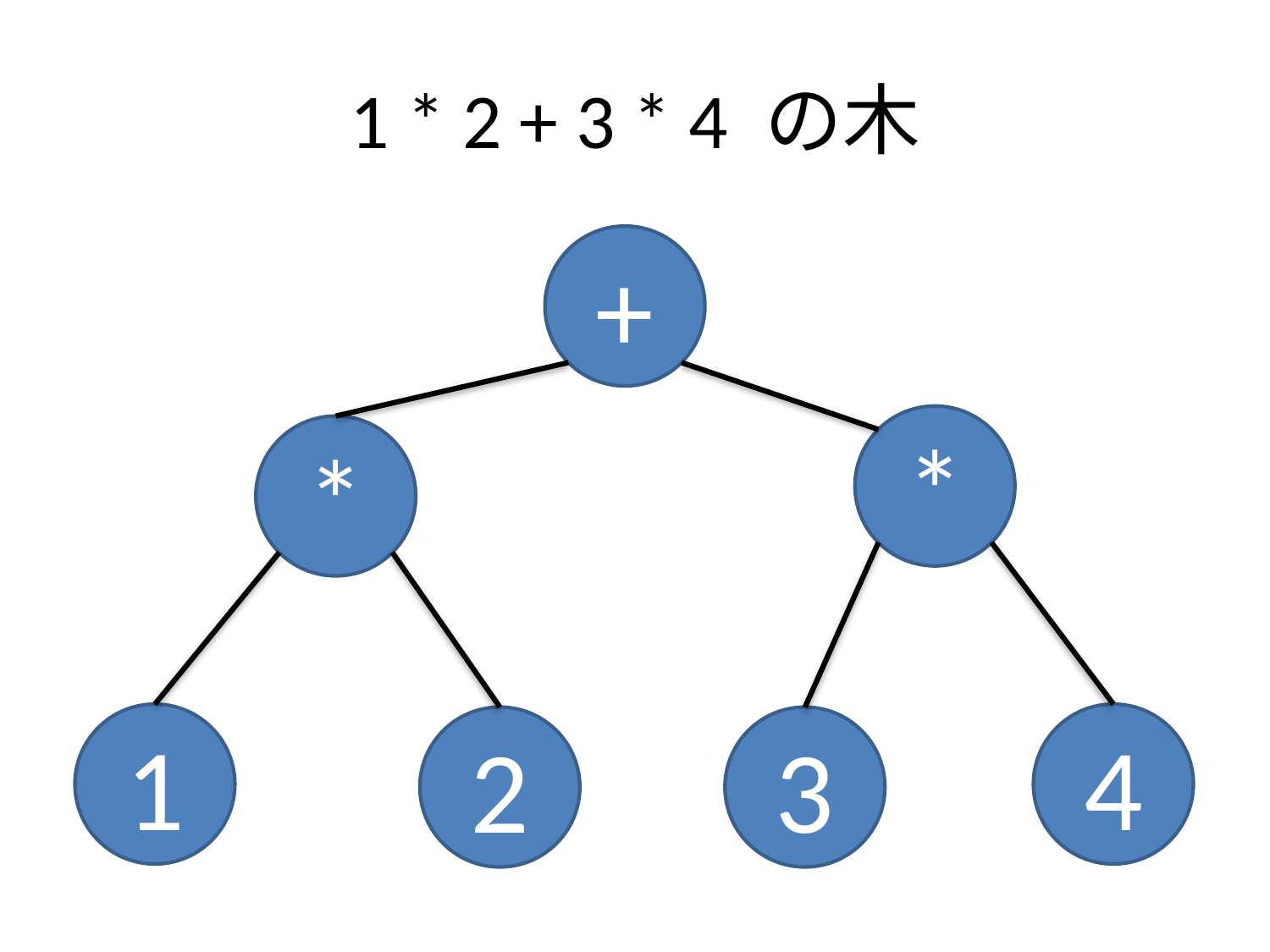

# 1 * 2 + 3 * 4 の木
+
*
*
1
4
2
3